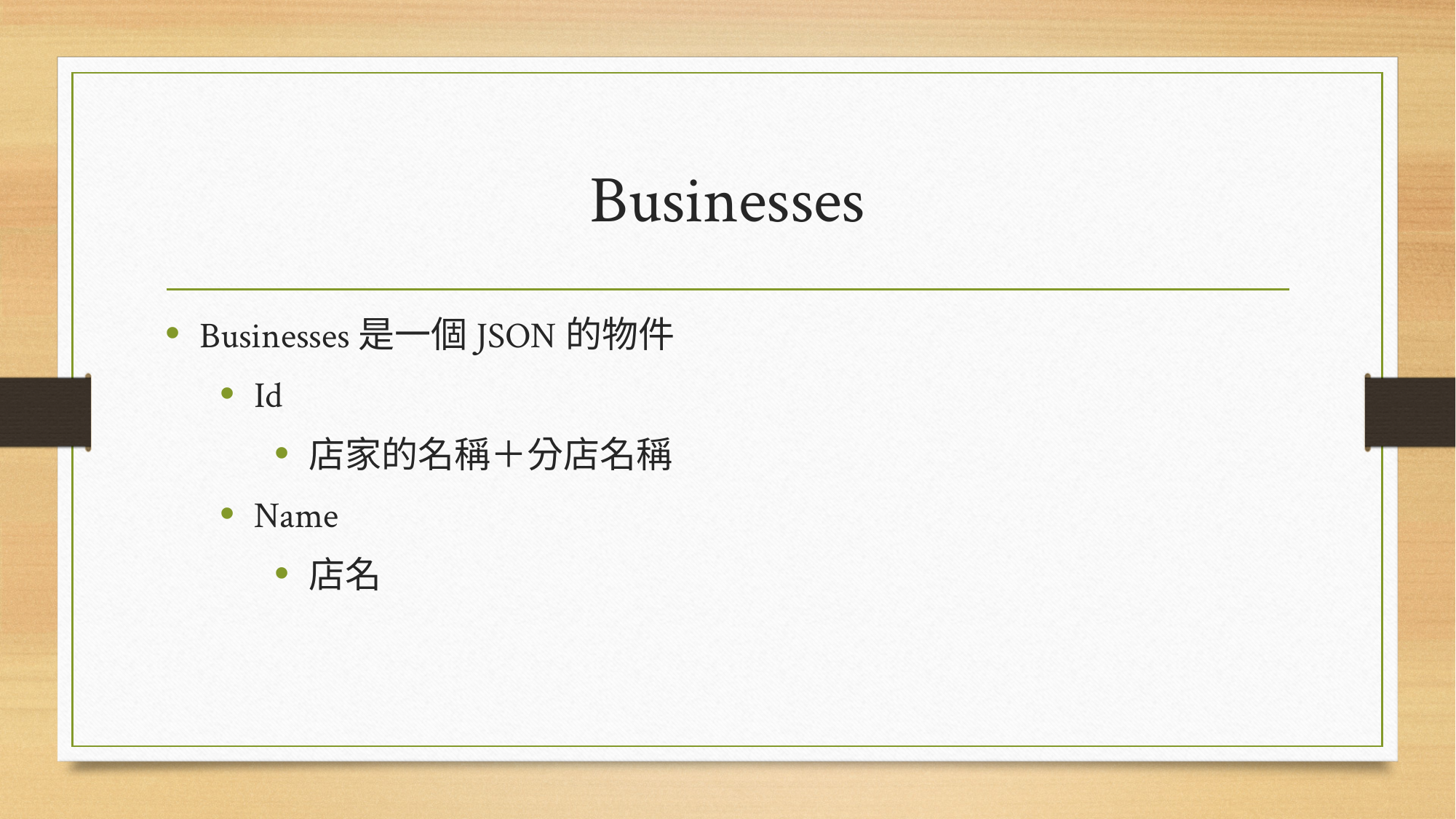

# Businesses
Businesses是一個JSON的物件
Id
店家的名稱＋分店名稱
Name
店名